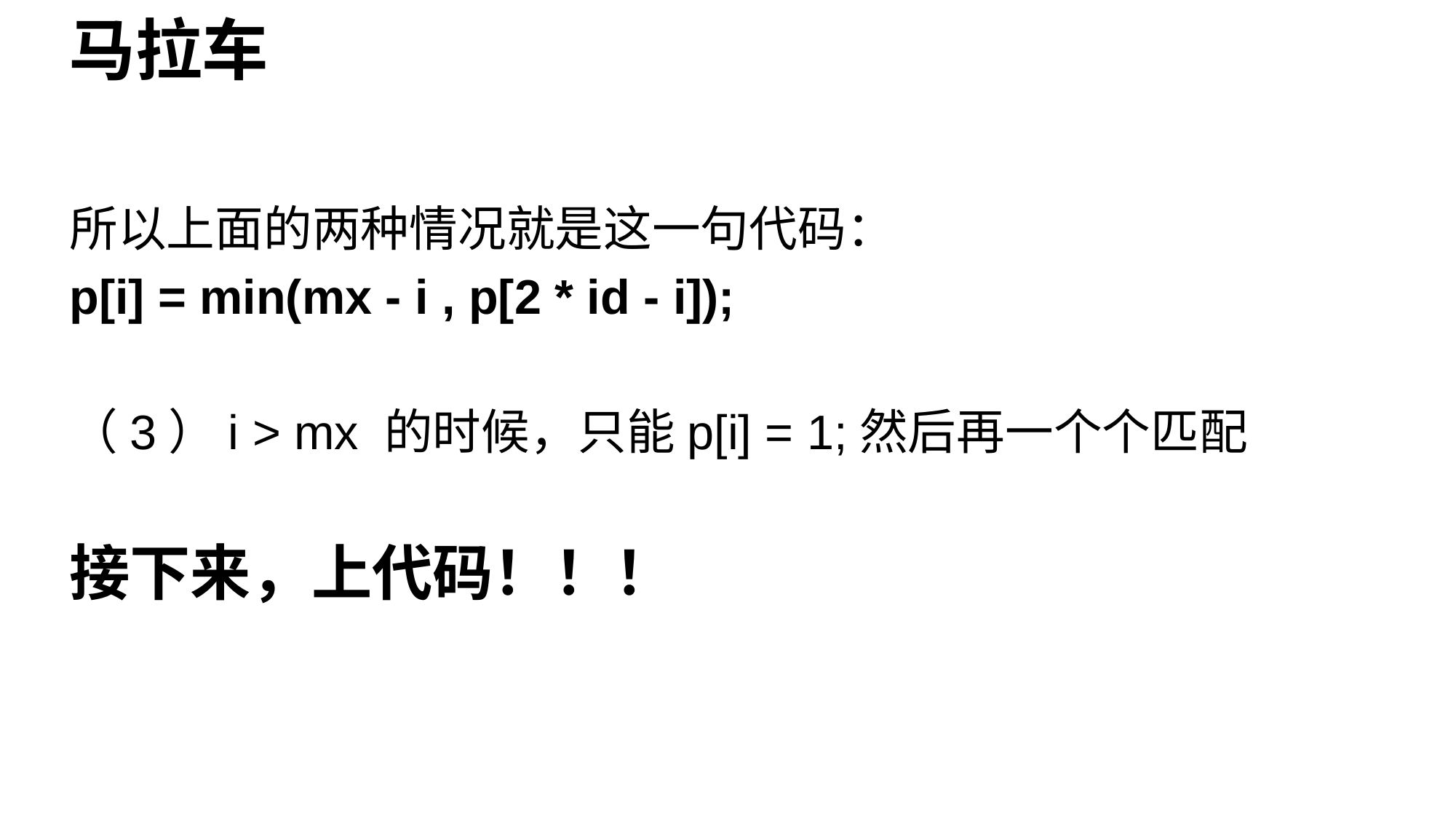

# 马拉车
所以上面的两种情况就是这一句代码：
p[i] = min(mx - i , p[2 * id - i]);

（3）i > mx 的时候，只能p[i] = 1;然后再一个个匹配

接下来，上代码！！！